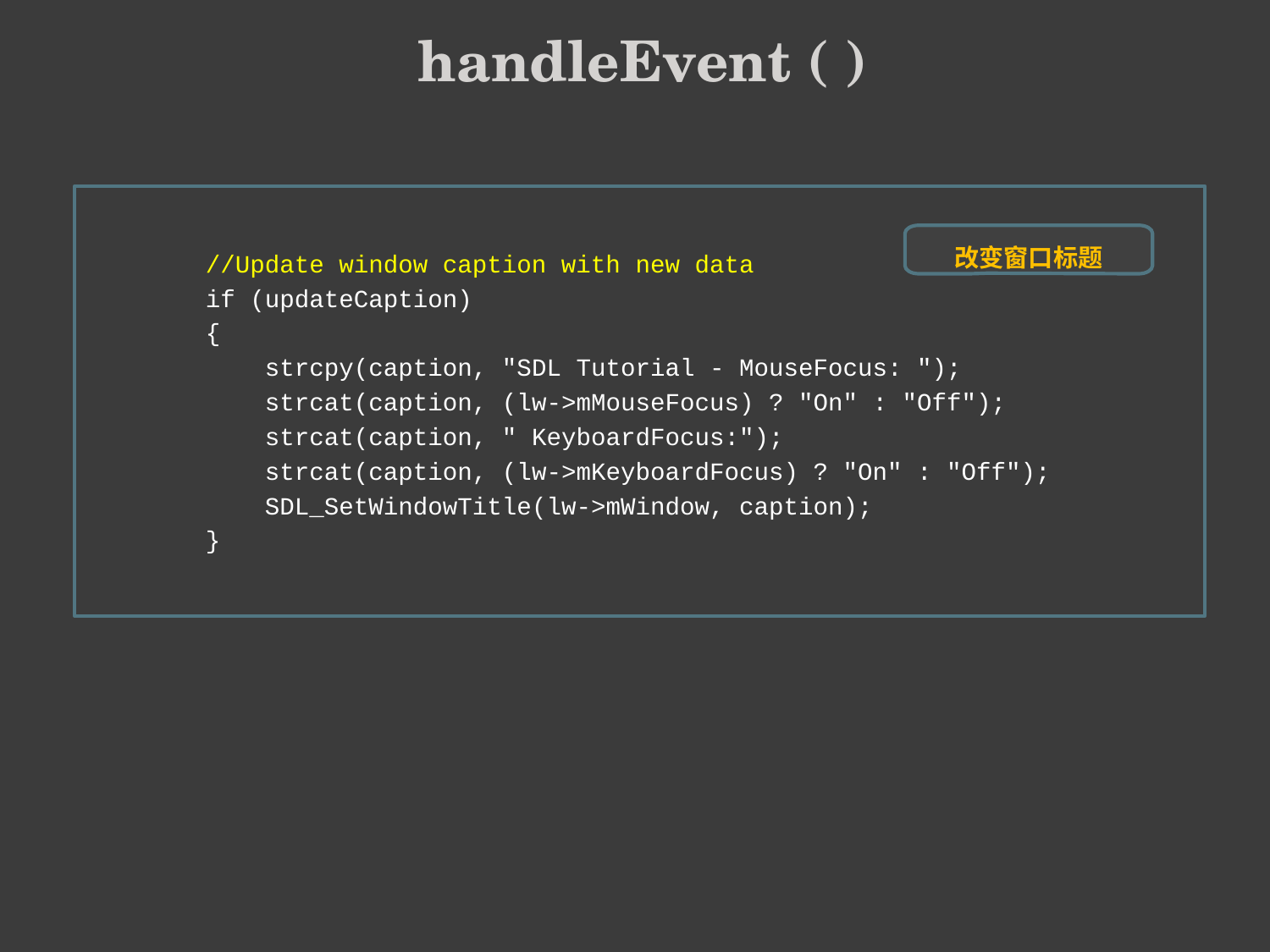

handleEvent ( )

        //Update window caption with new data
        if (updateCaption)
        {
            strcpy(caption, "SDL Tutorial - MouseFocus: ");
            strcat(caption, (lw->mMouseFocus) ? "On" : "Off");
            strcat(caption, " KeyboardFocus:");
            strcat(caption, (lw->mKeyboardFocus) ? "On" : "Off");
            SDL_SetWindowTitle(lw->mWindow, caption);
        }

改变窗口标题